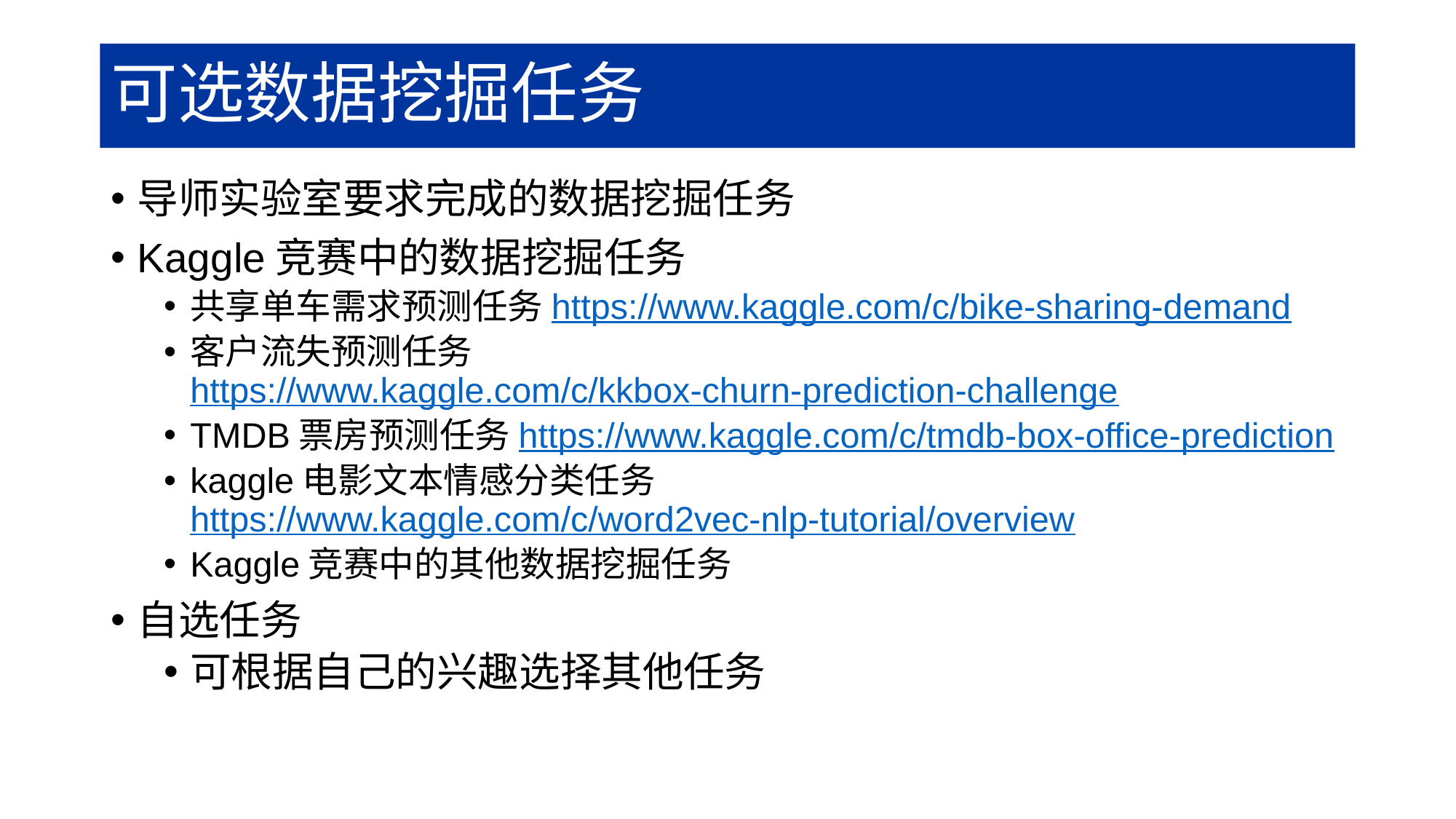

# 可选数据挖掘任务
导师实验室要求完成的数据挖掘任务
Kaggle竞赛中的数据挖掘任务
共享单车需求预测任务https://www.kaggle.com/c/bike-sharing-demand
客户流失预测任务https://www.kaggle.com/c/kkbox-churn-prediction-challenge
TMDB票房预测任务https://www.kaggle.com/c/tmdb-box-office-prediction
kaggle电影文本情感分类任务https://www.kaggle.com/c/word2vec-nlp-tutorial/overview
Kaggle竞赛中的其他数据挖掘任务
自选任务
可根据自己的兴趣选择其他任务